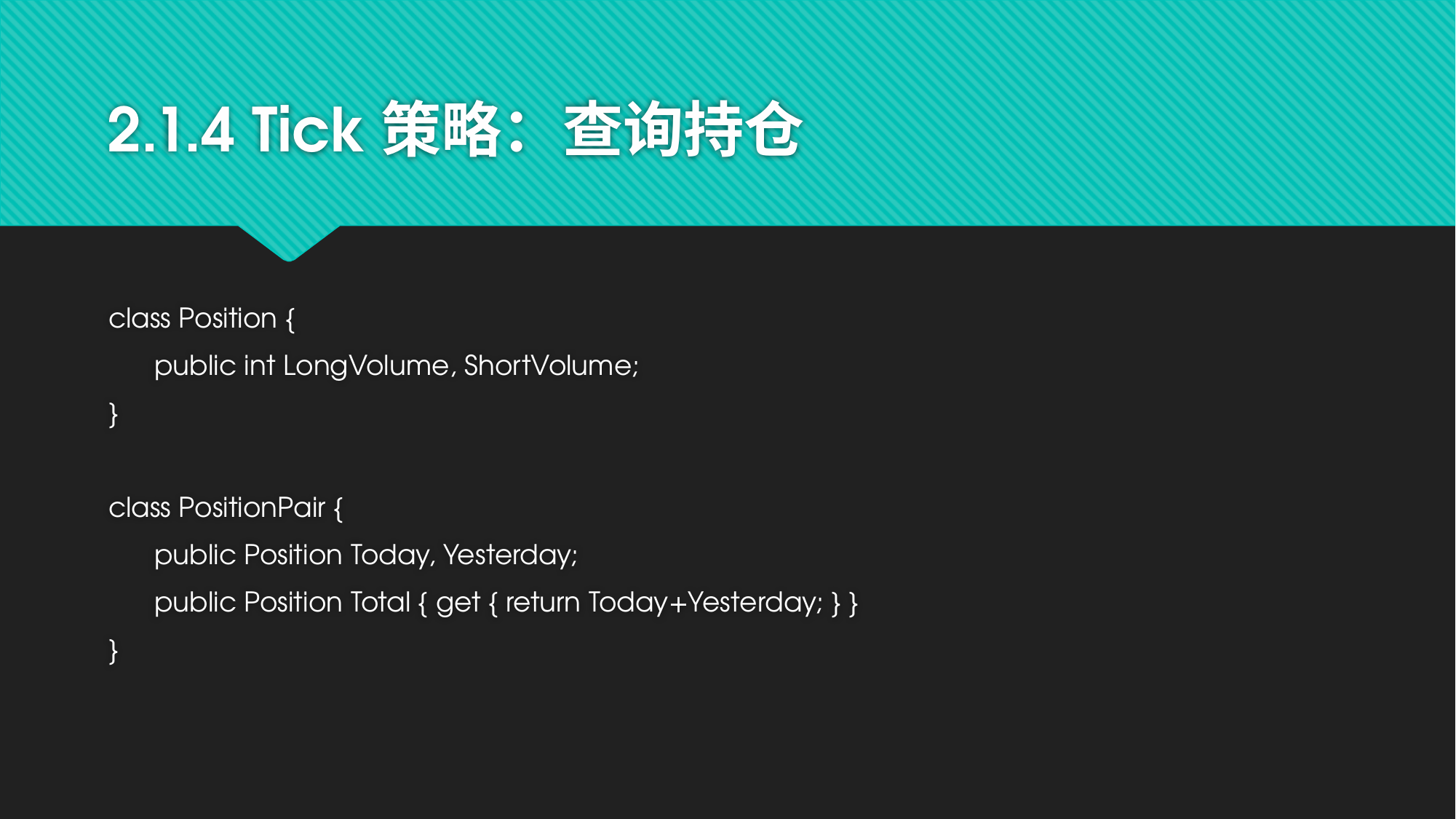

# 2.1.4 Tick策略：查询持仓
class Position {
      public int LongVolume, ShortVolume;
}

class PositionPair {
      public Position Today, Yesterday;
      public Position Total { get { return Today+Yesterday; } }
}